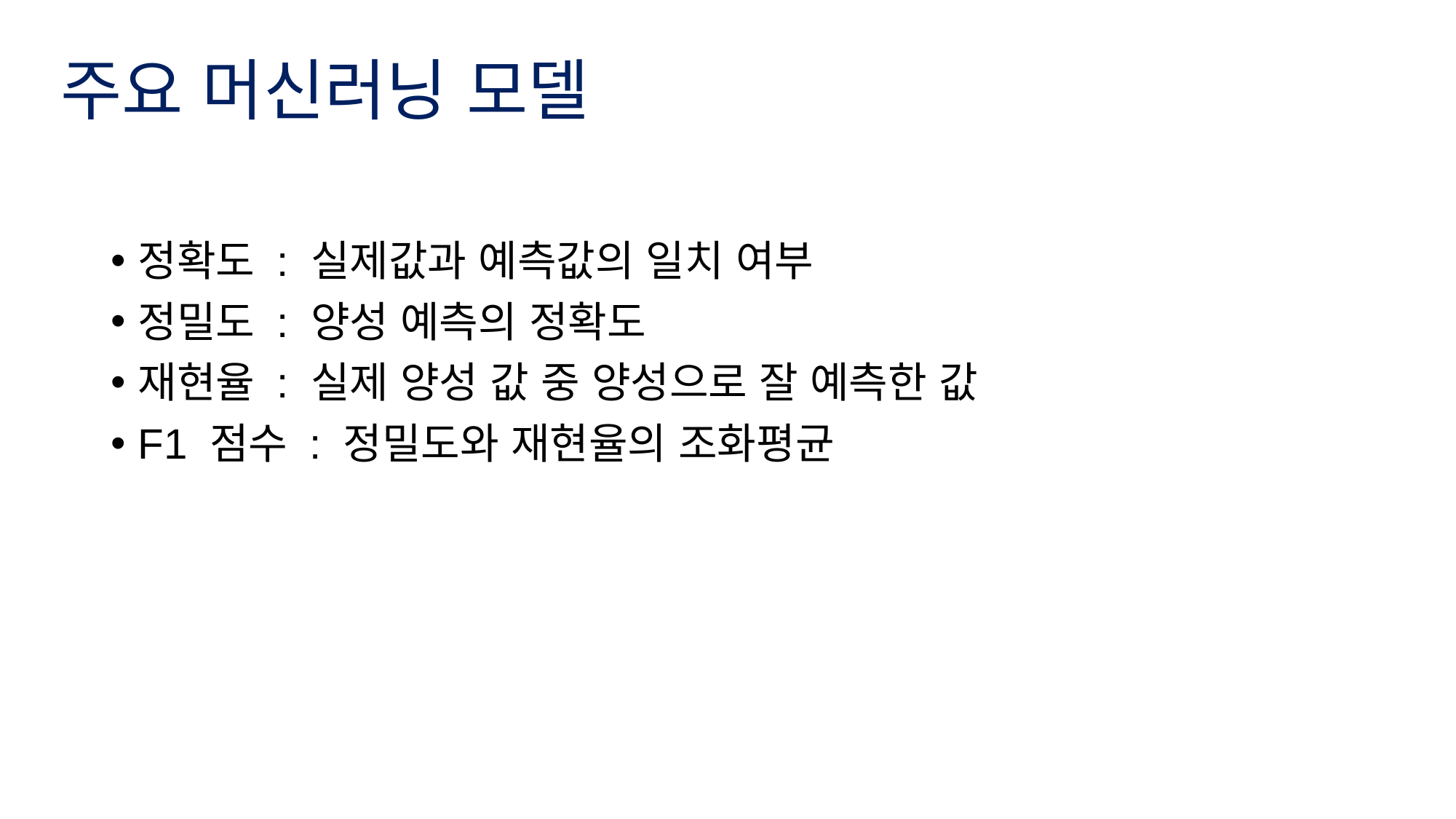

# 주요 머신러닝 모델

정확도 : 실제값과 예측값의 일치 여부
정밀도 : 양성 예측의 정확도
재현율 : 실제 양성 값 중 양성으로 잘 예측한 값
F1 점수 : 정밀도와 재현율의 조화평균